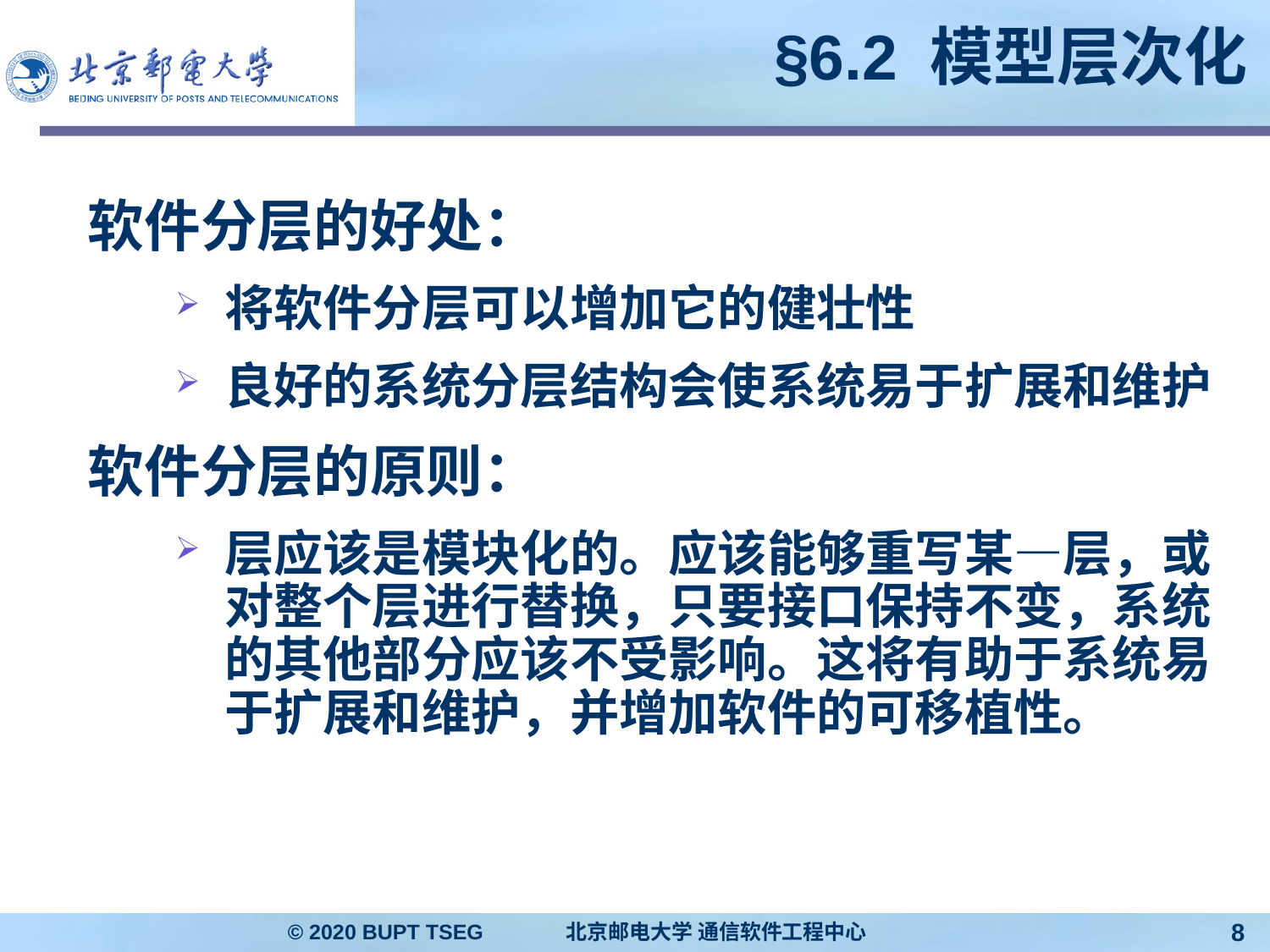

# §6.2 模型层次化
软件分层的好处：
将软件分层可以增加它的健壮性
良好的系统分层结构会使系统易于扩展和维护
软件分层的原则：
层应该是模块化的。应该能够重写某—层，或对整个层进行替换，只要接口保持不变，系统的其他部分应该不受影响。这将有助于系统易于扩展和维护，并增加软件的可移植性。

© 2020 BUPT TSEG             北京邮电大学 通信软件工程中心